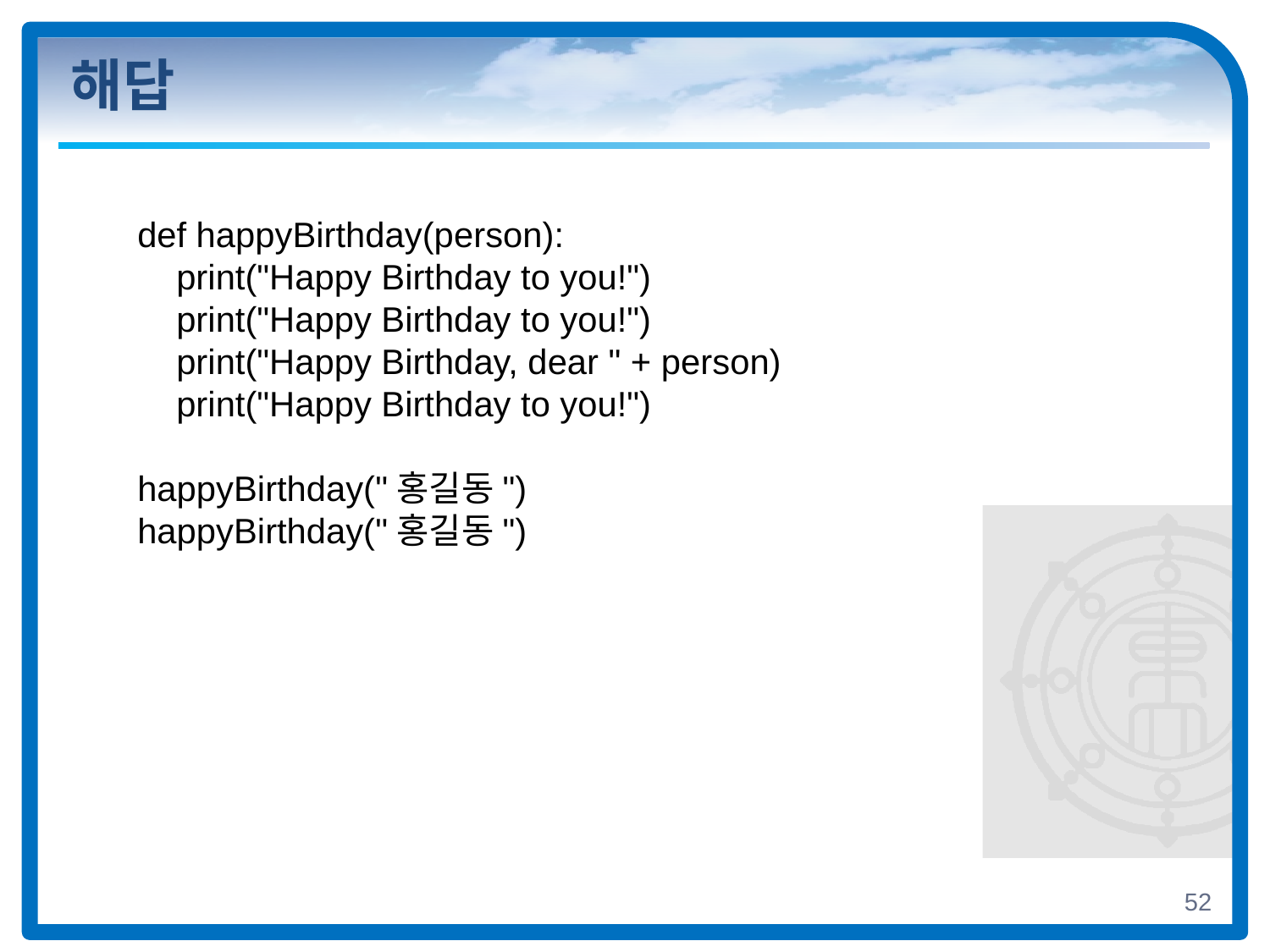

# 해답
def happyBirthday(person):
    print("Happy Birthday to you!")
    print("Happy Birthday to you!")
    print("Happy Birthday, dear " + person)
    print("Happy Birthday to you!")

happyBirthday("홍길동")
happyBirthday("홍길동")

52